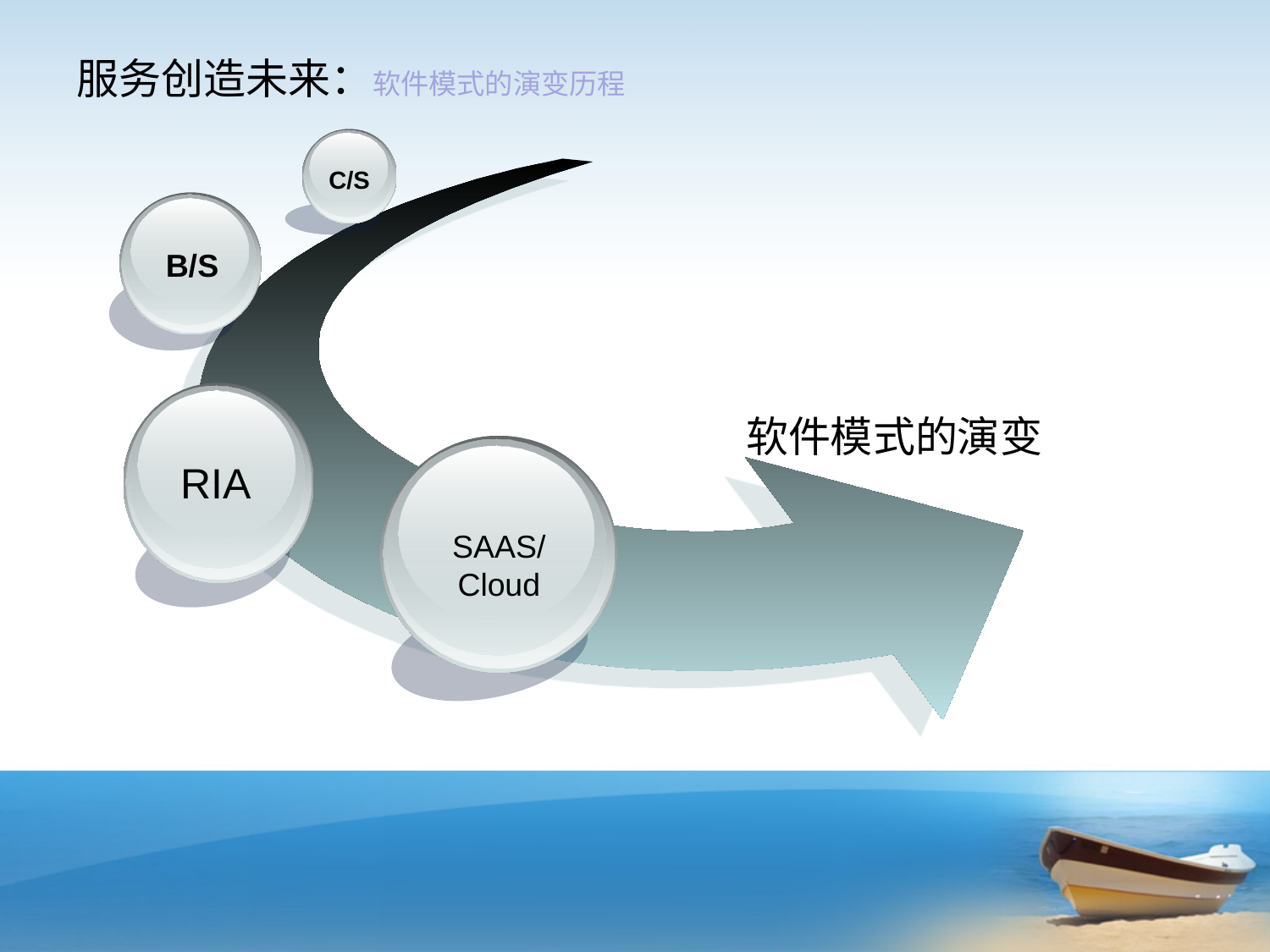

# 服务创造未来：软件模式的演变历程

C/S

B/S

RIA
软件模式的演变

SAAS/
Cloud